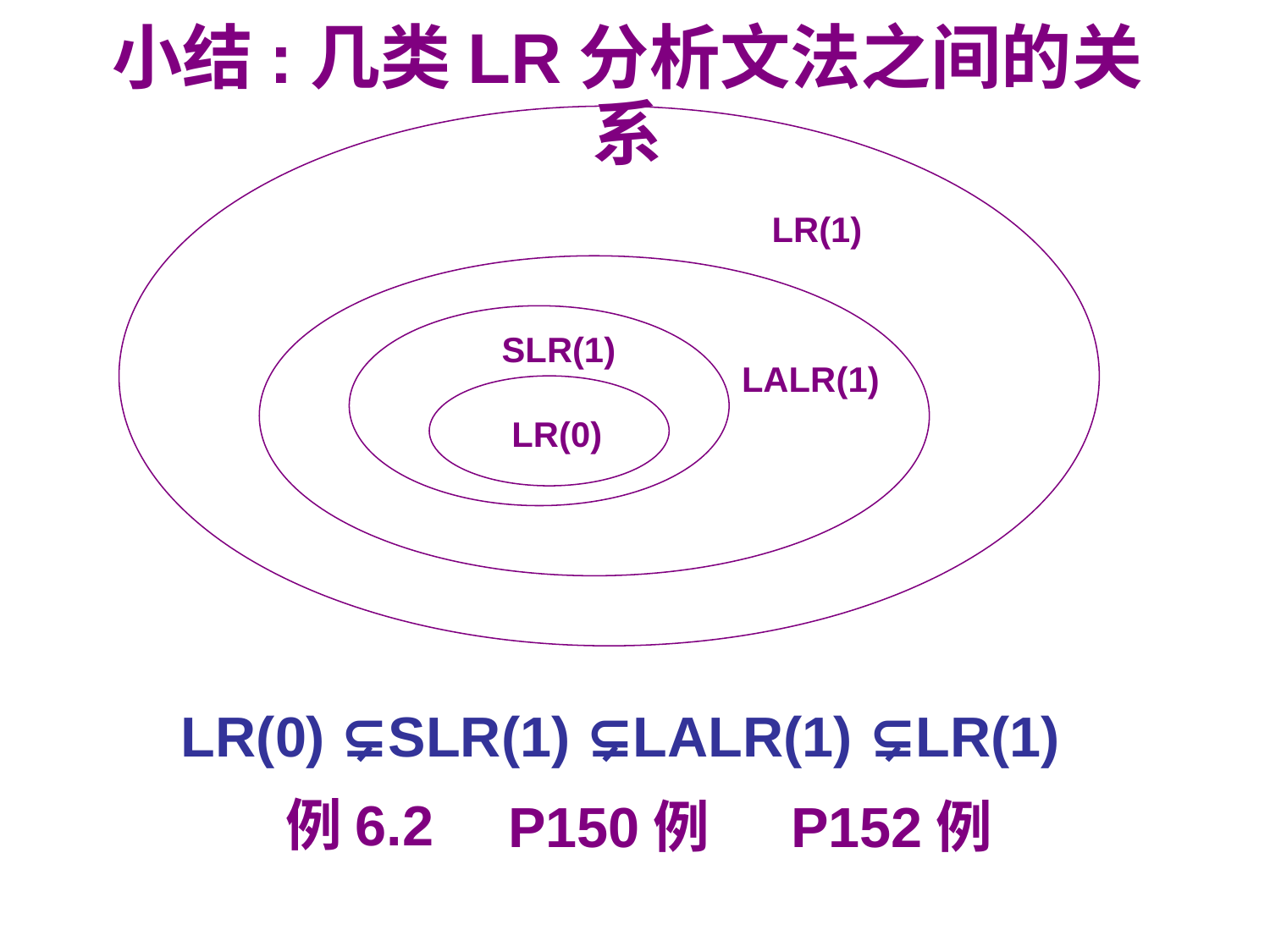

小结:几类LR分析文法之间的关系

LR(1)

SLR(1)
LALR(1)

LR(0)
LR(0) ⊊SLR(1) ⊊LALR(1) ⊊LR(1)
例6.2
P150例
P152例